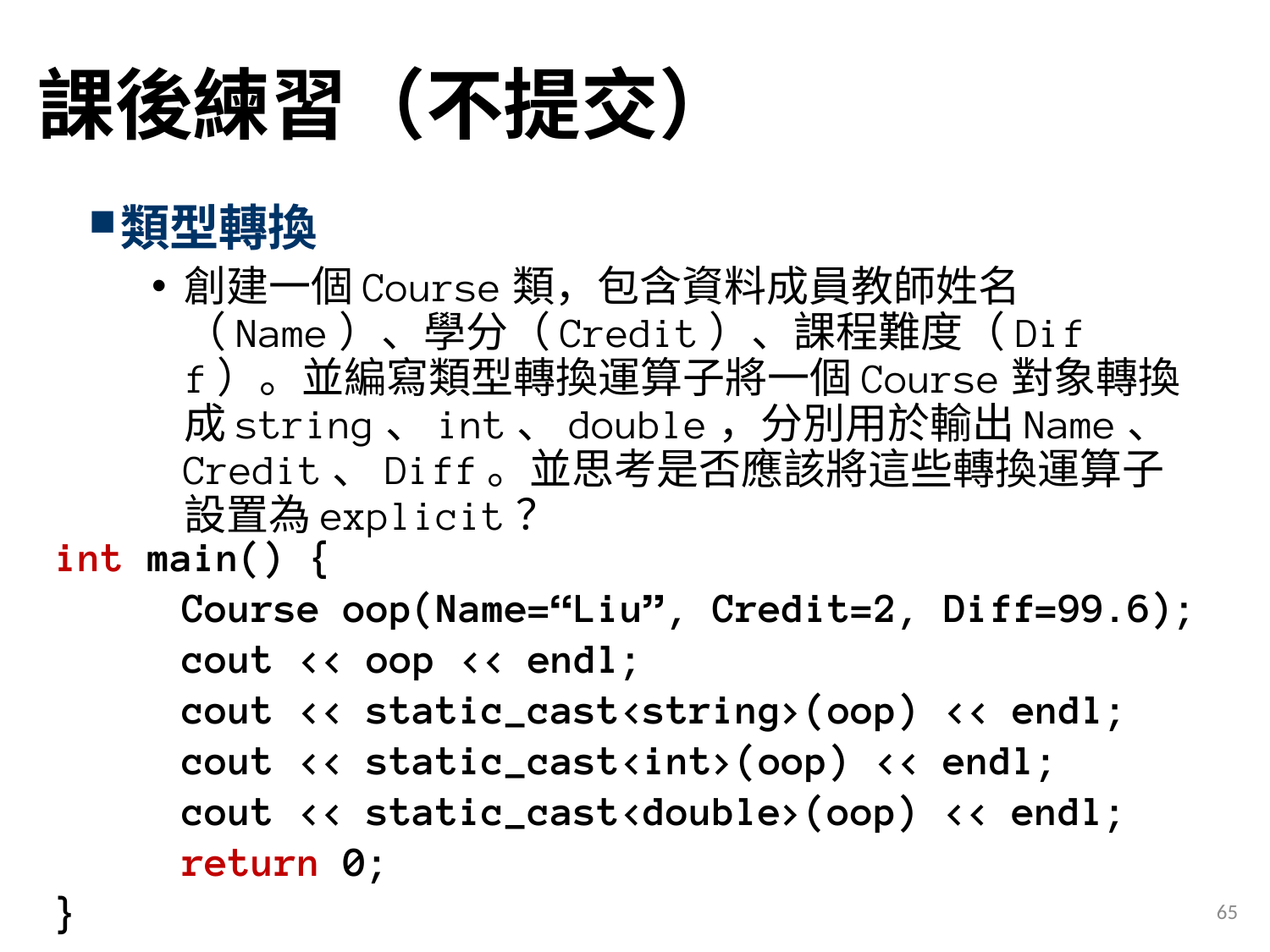

# 課後練習（不提交）
類型轉換
創建一個Course類，包含資料成員教師姓名（Name）、學分（Credit）、課程難度（Diff）。並編寫類型轉換運算子將一個Course對象轉換成string、int、double，分別用於輸出Name、Credit、Diff。並思考是否應該將這些轉換運算子設置為explicit？
int main() {
	Course oop(Name=“Liu”, Credit=2, Diff=99.6);
	cout << oop << endl;
	cout << static_cast<string>(oop) << endl;
	cout << static_cast<int>(oop) << endl;
	cout << static_cast<double>(oop) << endl;
	return 0;
}
65